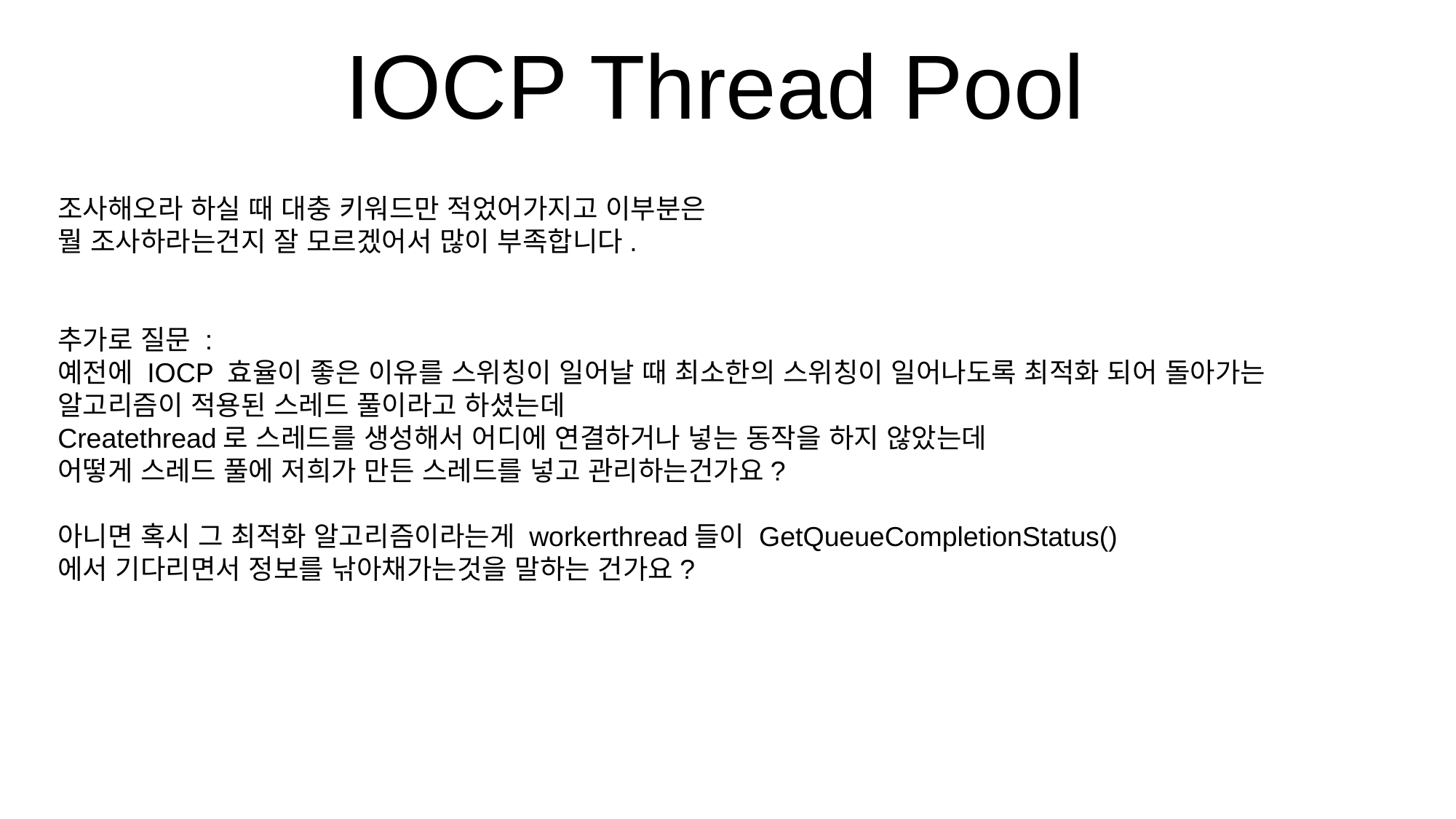

# IOCP Thread Pool
조사해오라 하실 때 대충 키워드만 적었어가지고 이부분은
뭘 조사하라는건지 잘 모르겠어서 많이 부족합니다.

추가로 질문 :
예전에 IOCP 효율이 좋은 이유를 스위칭이 일어날 때 최소한의 스위칭이 일어나도록 최적화 되어 돌아가는 알고리즘이 적용된 스레드 풀이라고 하셨는데
Createthread로 스레드를 생성해서 어디에 연결하거나 넣는 동작을 하지 않았는데
어떻게 스레드 풀에 저희가 만든 스레드를 넣고 관리하는건가요?

아니면 혹시 그 최적화 알고리즘이라는게 workerthread들이 GetQueueCompletionStatus()
에서 기다리면서 정보를 낚아채가는것을 말하는 건가요?